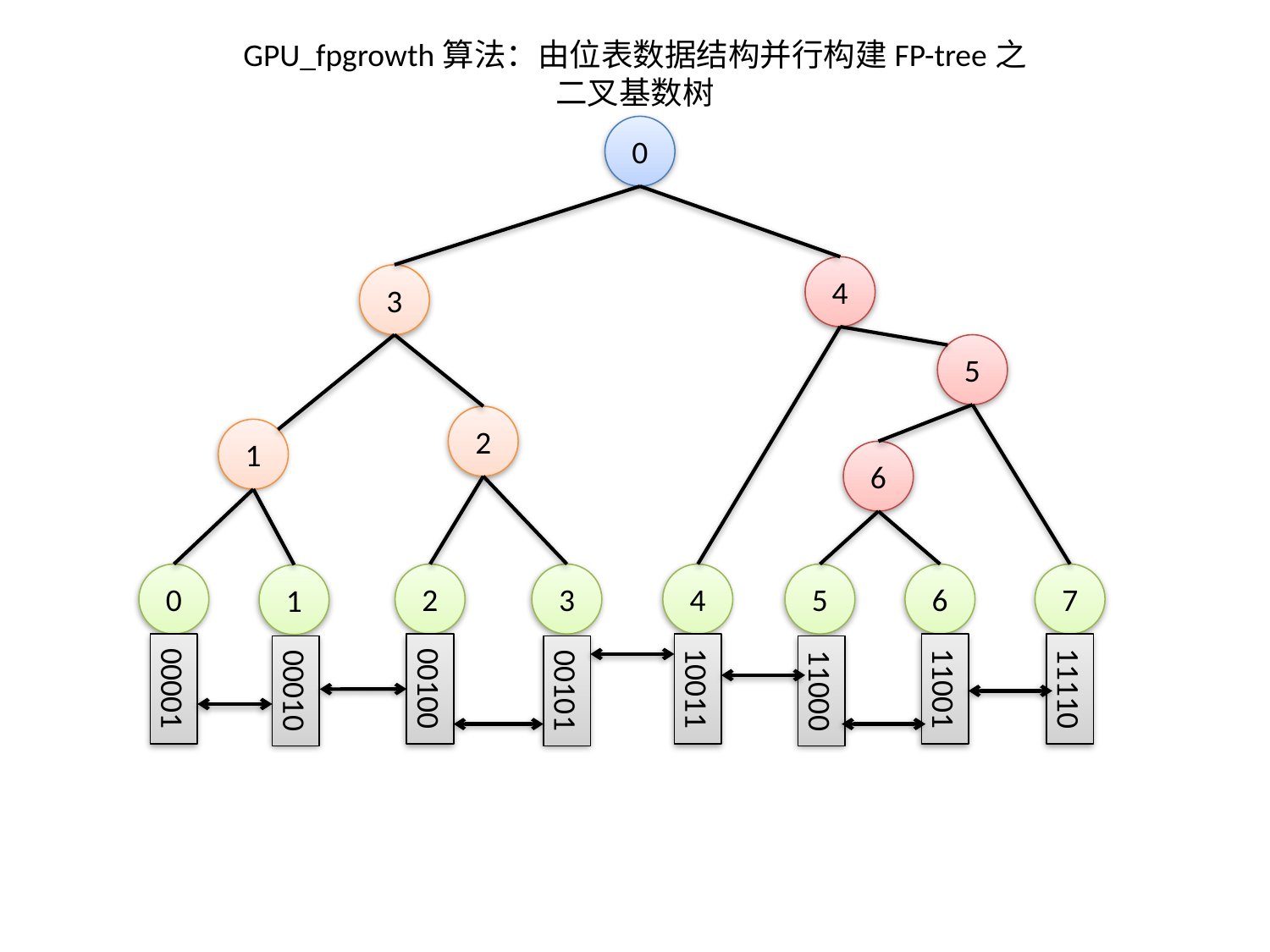

GPU_fpgrowth算法：由位表数据结构并行构建FP-tree之
二叉基数树
0
4
3
5
2
1
6
0
2
3
4
5
6
7
1
00001
00100
10011
11001
11110
00010
00101
11000